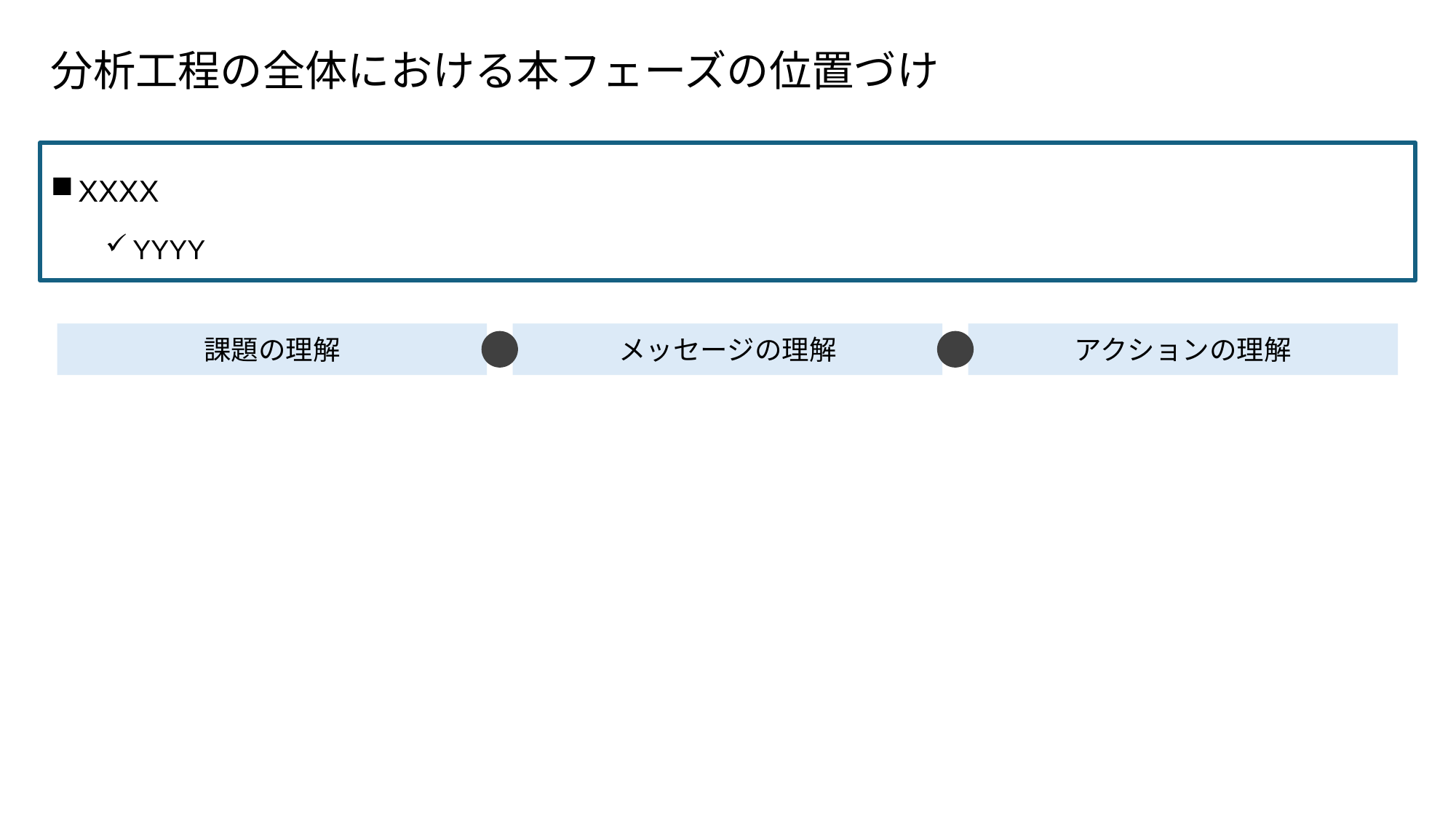

# 分析工程の全体における本フェーズの位置づけ
XXXX
YYYY
課題の理解
メッセージの理解
アクションの理解